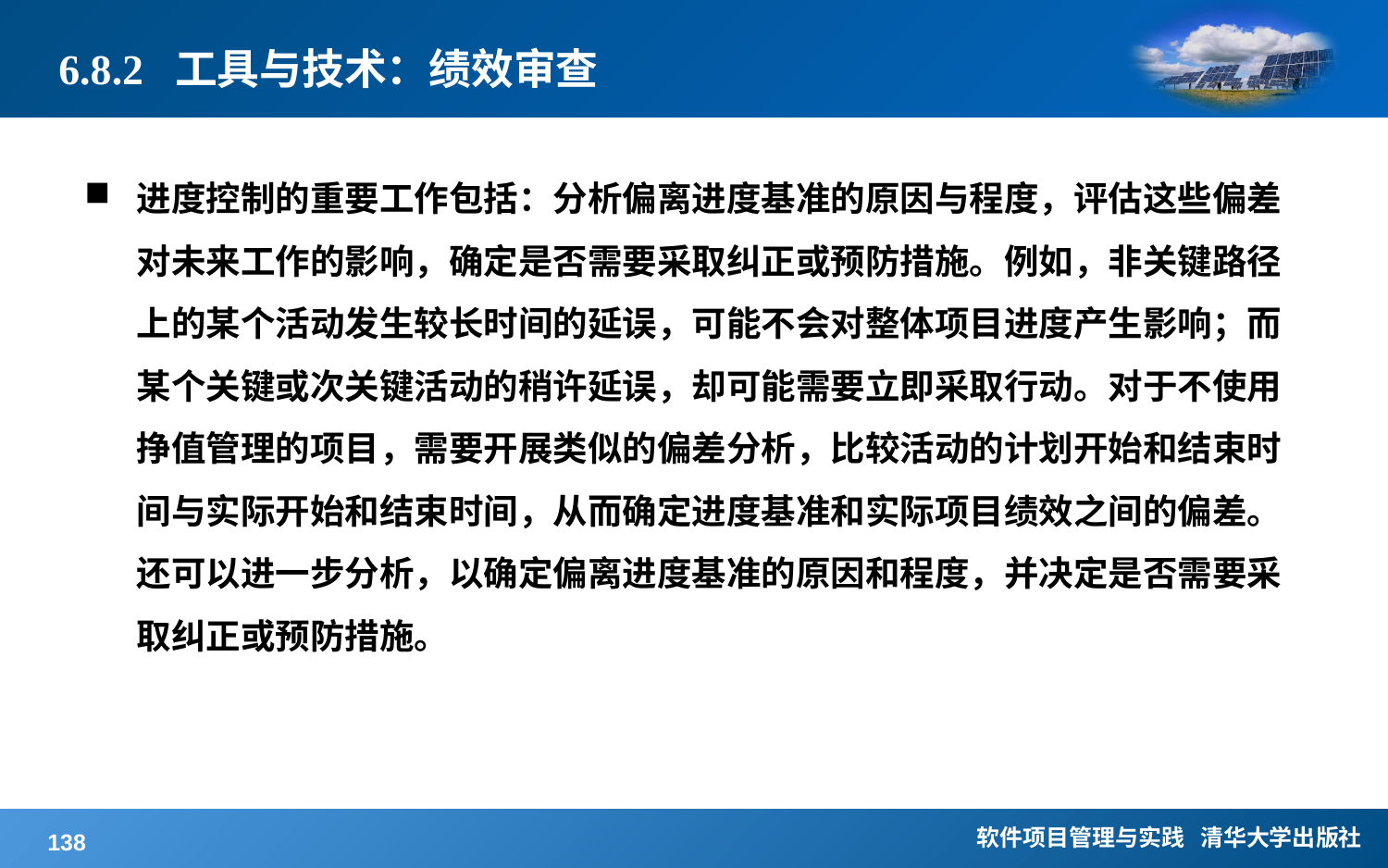

# 6.8.2  工具与技术：绩效审查
进度控制的重要工作包括：分析偏离进度基准的原因与程度，评估这些偏差对未来工作的影响，确定是否需要采取纠正或预防措施。例如，非关键路径上的某个活动发生较长时间的延误，可能不会对整体项目进度产生影响；而某个关键或次关键活动的稍许延误，却可能需要立即采取行动。对于不使用挣值管理的项目，需要开展类似的偏差分析，比较活动的计划开始和结束时间与实际开始和结束时间，从而确定进度基准和实际项目绩效之间的偏差。还可以进一步分析，以确定偏离进度基准的原因和程度，并决定是否需要采取纠正或预防措施。